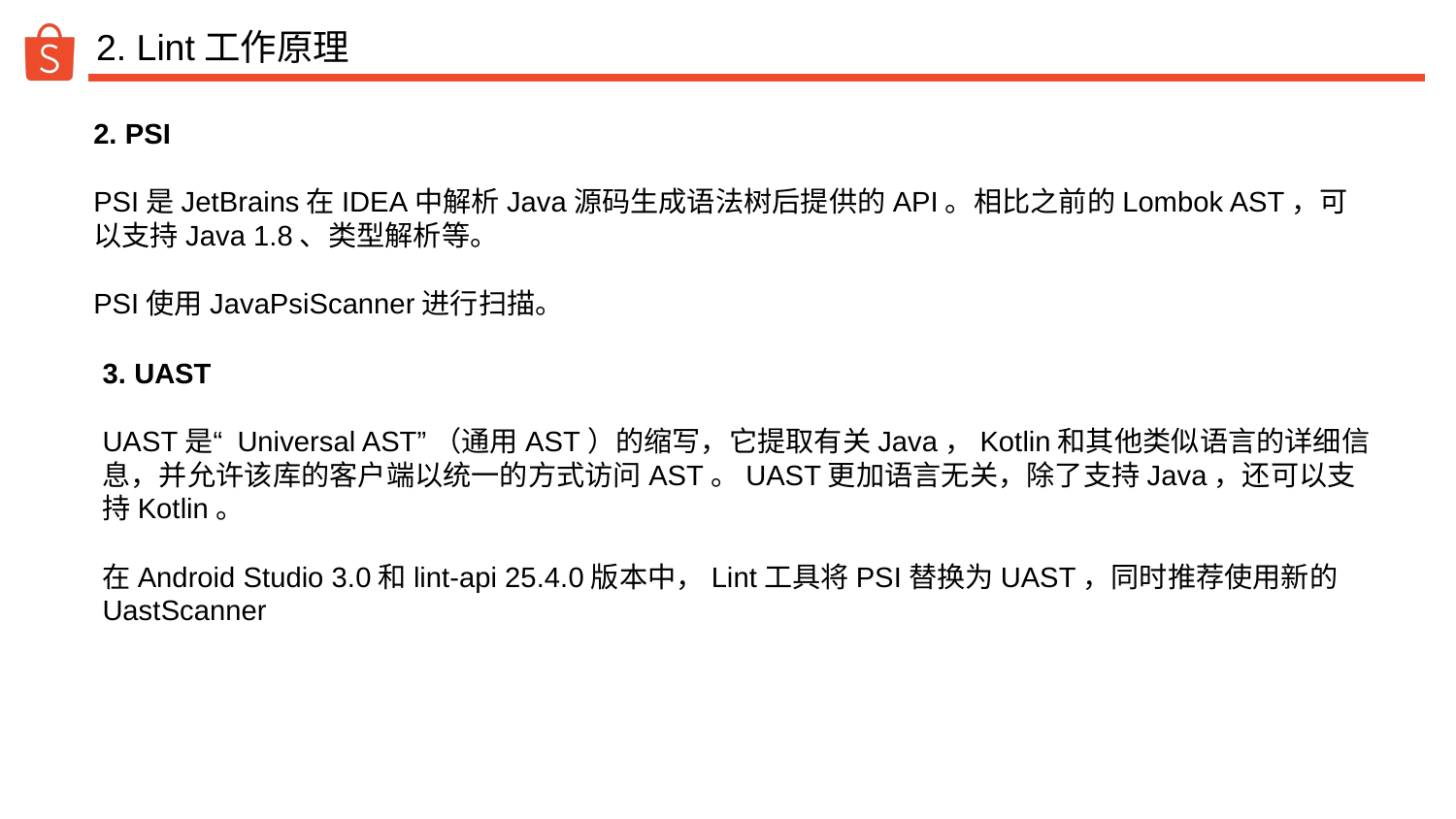

# 2. Lint工作原理
2. PSI

PSI是JetBrains在IDEA中解析Java源码生成语法树后提供的API。相比之前的Lombok AST，可以支持Java 1.8、类型解析等。

PSI使用JavaPsiScanner进行扫描。

3. UAST

UAST是“ Universal AST”（通用AST）的缩写，它提取有关Java，Kotlin和其他类似语言的详细信息，并允许该库的客户端以统一的方式访问AST。UAST更加语言无关，除了支持Java，还可以支持Kotlin。

在Android Studio 3.0和lint-api 25.4.0版本中，Lint工具将PSI替换为UAST，同时推荐使用新的UastScanner